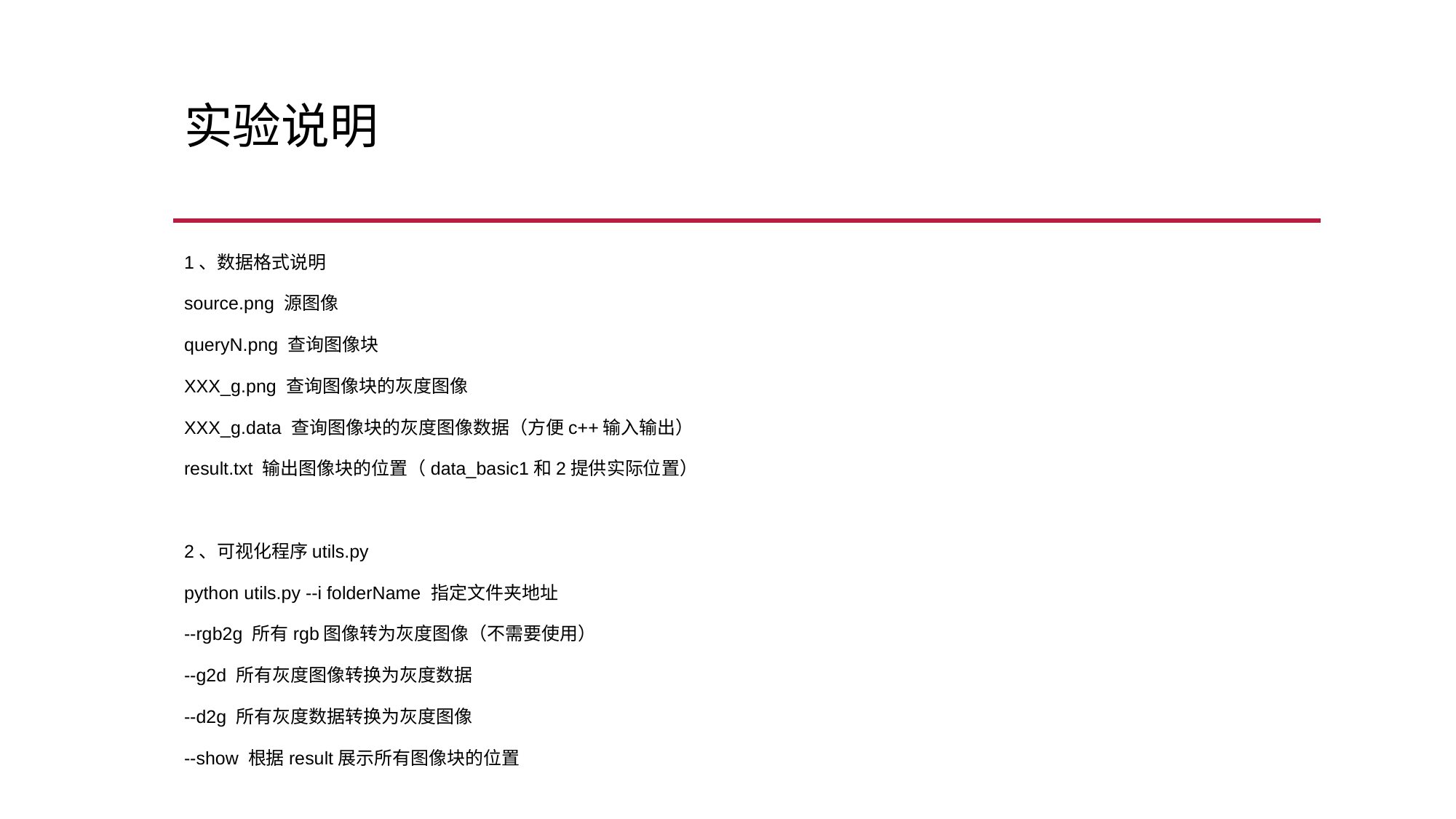

# 实验说明
1、数据格式说明
source.png 源图像
queryN.png 查询图像块
XXX_g.png 查询图像块的灰度图像
XXX_g.data 查询图像块的灰度图像数据（方便c++输入输出）
result.txt 输出图像块的位置（data_basic1和2提供实际位置）

2、可视化程序utils.py
python utils.py --i folderName 指定文件夹地址
--rgb2g 所有rgb图像转为灰度图像（不需要使用）
--g2d 所有灰度图像转换为灰度数据
--d2g 所有灰度数据转换为灰度图像
--show 根据result展示所有图像块的位置